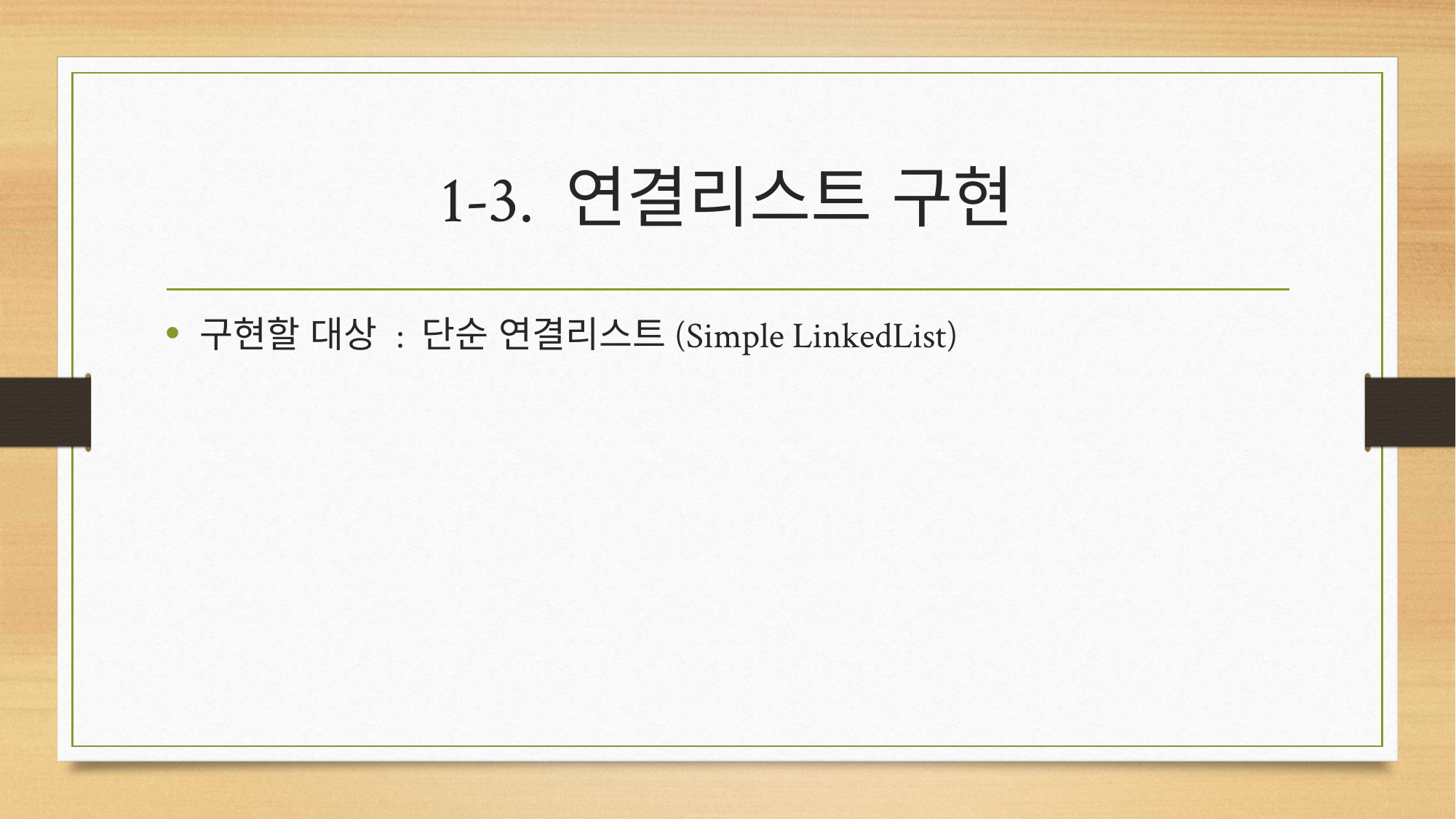

# 1-3. 연결리스트 구현
구현할 대상 : 단순 연결리스트(Simple LinkedList)